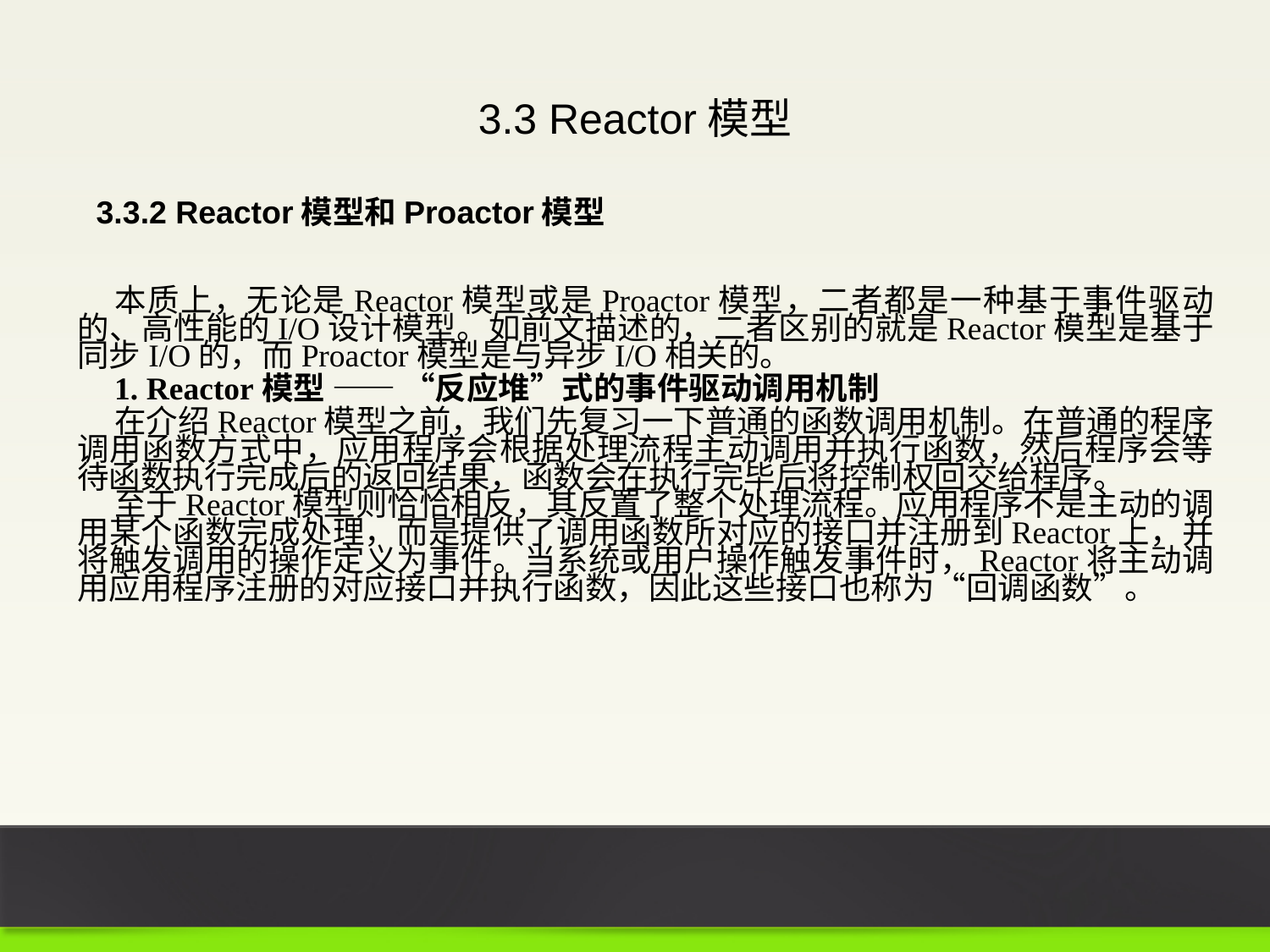

3.3 Reactor模型
3.3.2 Reactor模型和Proactor模型
本质上，无论是Reactor模型或是Proactor模型，二者都是一种基于事件驱动的、高性能的I/O设计模型。如前文描述的，二者区别的就是Reactor模型是基于同步I/O的，而Proactor模型是与异步I/O相关的。
1. Reactor模型 —— “反应堆”式的事件驱动调用机制
在介绍Reactor模型之前，我们先复习一下普通的函数调用机制。在普通的程序调用函数方式中，应用程序会根据处理流程主动调用并执行函数，然后程序会等待函数执行完成后的返回结果，函数会在执行完毕后将控制权回交给程序。
至于Reactor模型则恰恰相反，其反置了整个处理流程。应用程序不是主动的调用某个函数完成处理，而是提供了调用函数所对应的接口并注册到Reactor上，并将触发调用的操作定义为事件。当系统或用户操作触发事件时，Reactor将主动调用应用程序注册的对应接口并执行函数，因此这些接口也称为“回调函数”。